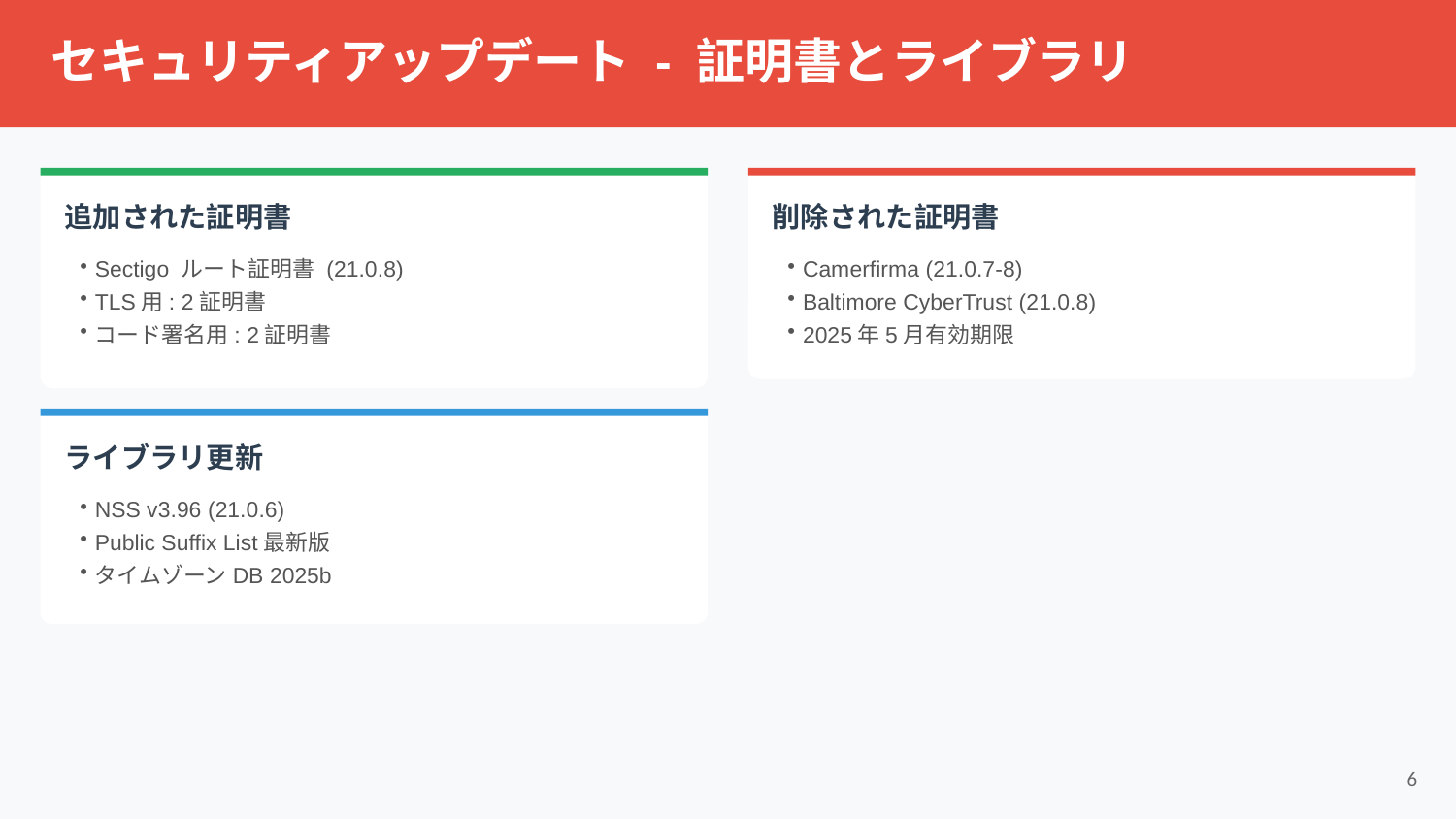

セキュリティアップデート - 証明書とライブラリ

追加された証明書
削除された証明書
Sectigo ルート証明書 (21.0.8)
TLS用: 2証明書
コード署名用: 2証明書
Camerfirma (21.0.7-8)
Baltimore CyberTrust (21.0.8)
2025年5月有効期限

ライブラリ更新
NSS v3.96 (21.0.6)
Public Suffix List最新版
タイムゾーンDB 2025b
6